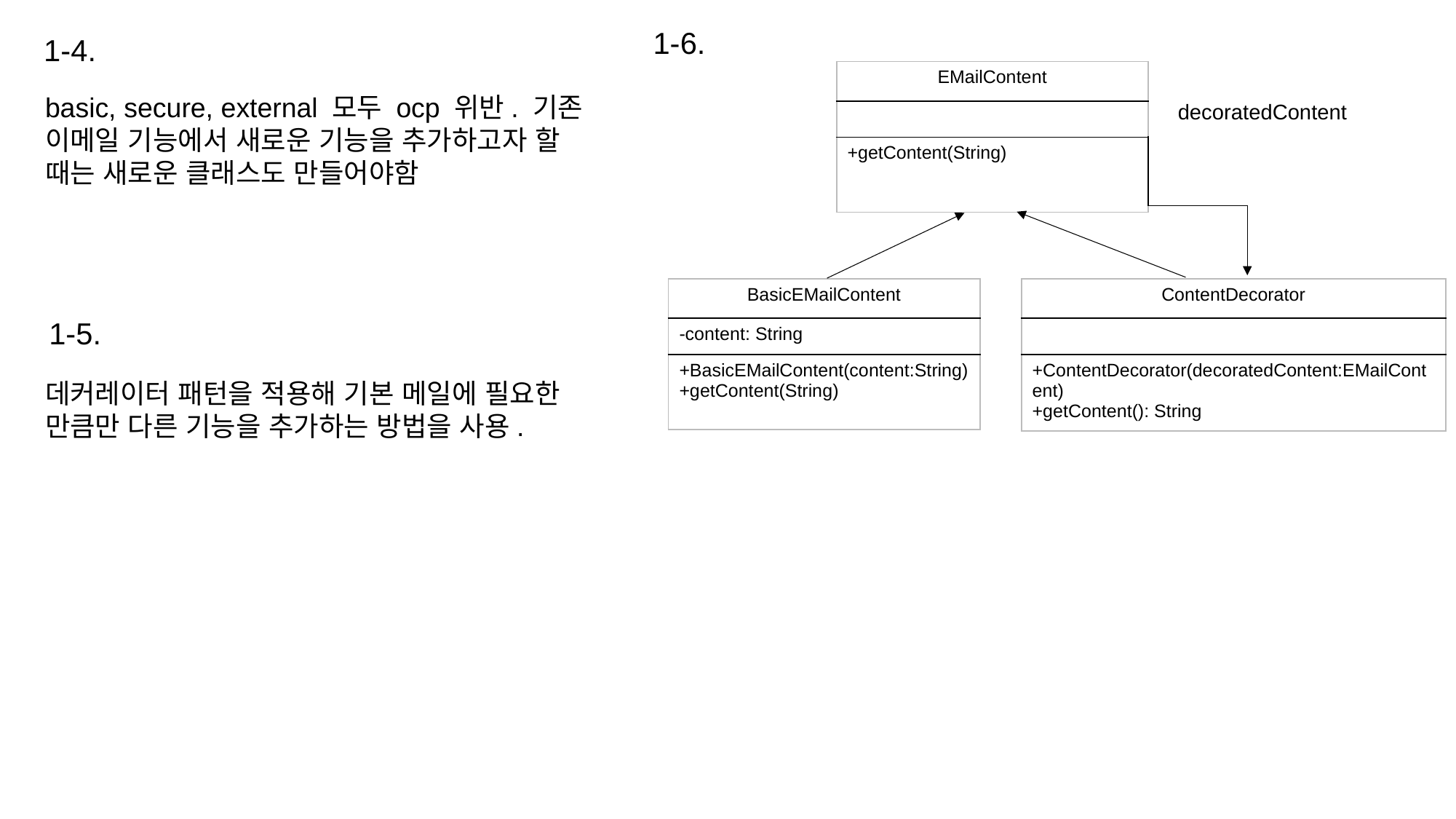

1-6.
1-4.
| EMailContent |
| --- |
|  |
| +getContent(String) |
basic, secure, external 모두 ocp 위반. 기존 이메일 기능에서 새로운 기능을 추가하고자 할 때는 새로운 클래스도 만들어야함
decoratedContent
| BasicEMailContent |
| --- |
| -content: String |
| +BasicEMailContent(content:String) +getContent(String) |
| ContentDecorator |
| --- |
|  |
| +ContentDecorator(decoratedContent:EMailContent) +getContent(): String |
1-5.
데커레이터 패턴을 적용해 기본 메일에 필요한 만큼만 다른 기능을 추가하는 방법을 사용.